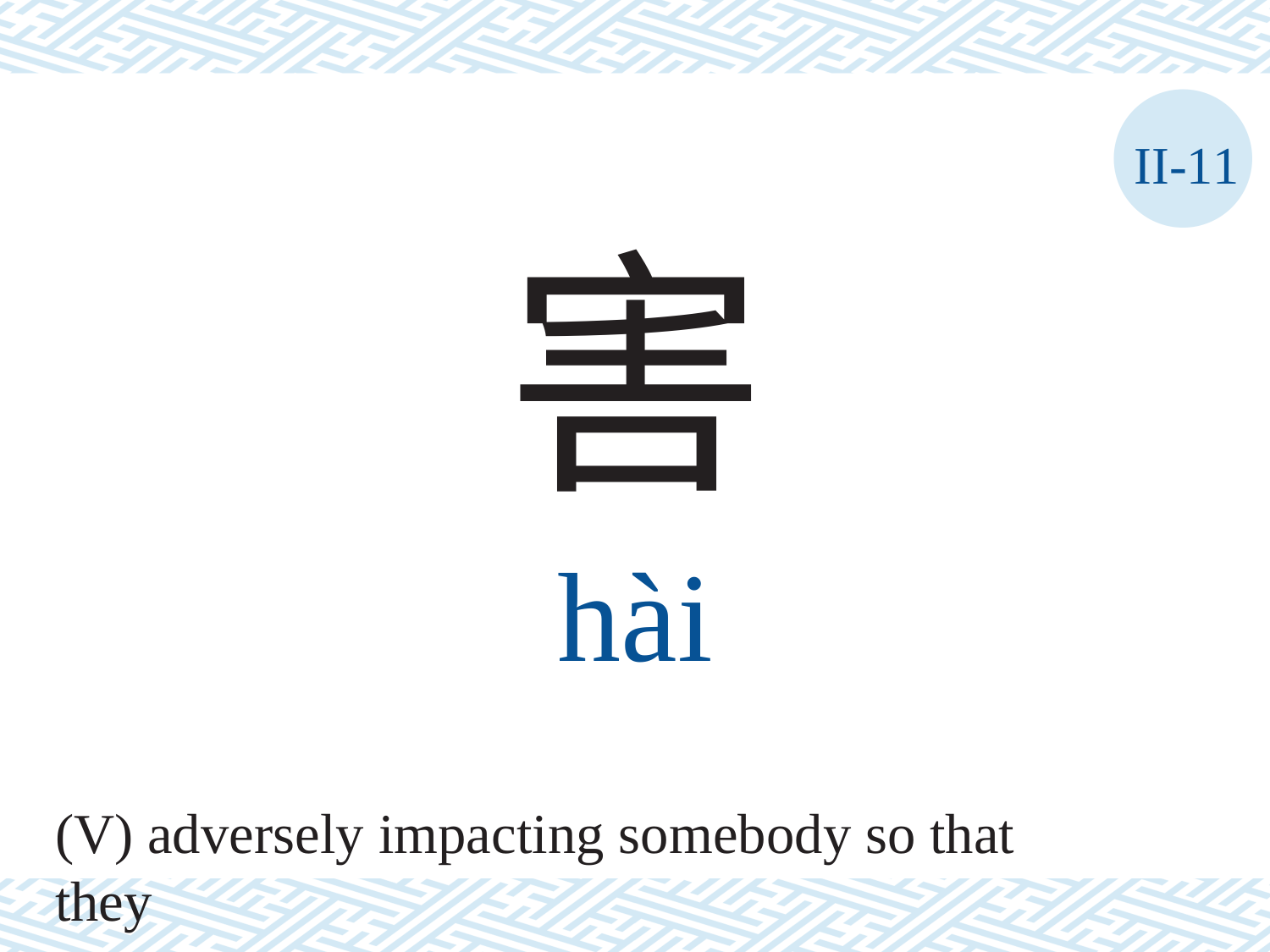

II-11
害
hài
(V) adversely impacting somebody so that they